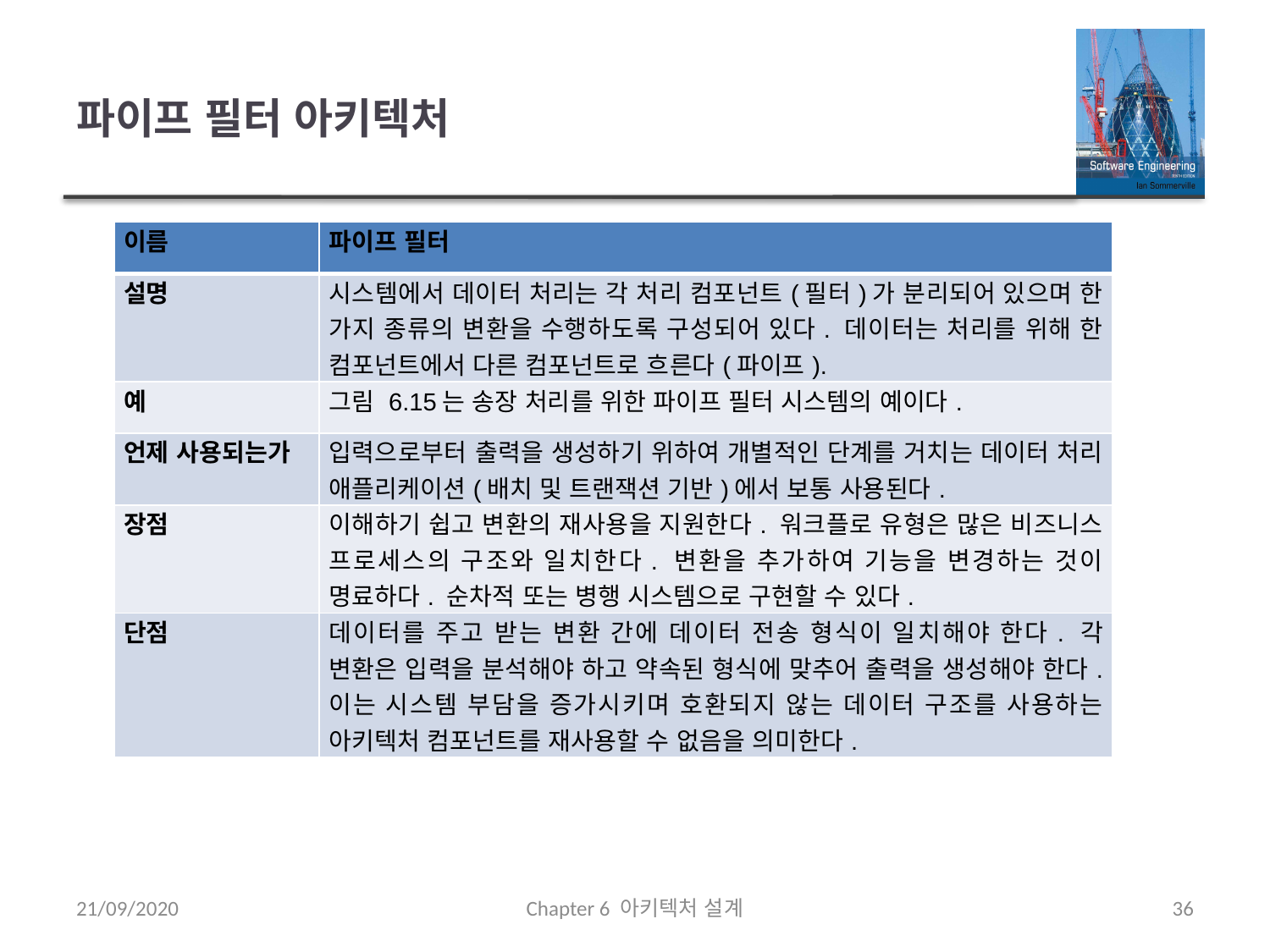

# 파이프 필터 아키텍처
| 이름 | 파이프 필터 |
| --- | --- |
| 설명 | 시스템에서 데이터 처리는 각 처리 컴포넌트(필터)가 분리되어 있으며 한 가지 종류의 변환을 수행하도록 구성되어 있다. 데이터는 처리를 위해 한 컴포넌트에서 다른 컴포넌트로 흐른다(파이프). |
| 예 | 그림 6.15는 송장 처리를 위한 파이프 필터 시스템의 예이다. |
| 언제 사용되는가 | 입력으로부터 출력을 생성하기 위하여 개별적인 단계를 거치는 데이터 처리 애플리케이션(배치 및 트랜잭션 기반)에서 보통 사용된다. |
| 장점 | 이해하기 쉽고 변환의 재사용을 지원한다. 워크플로 유형은 많은 비즈니스 프로세스의 구조와 일치한다. 변환을 추가하여 기능을 변경하는 것이 명료하다. 순차적 또는 병행 시스템으로 구현할 수 있다. |
| 단점 | 데이터를 주고 받는 변환 간에 데이터 전송 형식이 일치해야 한다. 각 변환은 입력을 분석해야 하고 약속된 형식에 맞추어 출력을 생성해야 한다. 이는 시스템 부담을 증가시키며 호환되지 않는 데이터 구조를 사용하는 아키텍처 컴포넌트를 재사용할 수 없음을 의미한다. |
21/09/2020
Chapter 6 아키텍처 설계
36